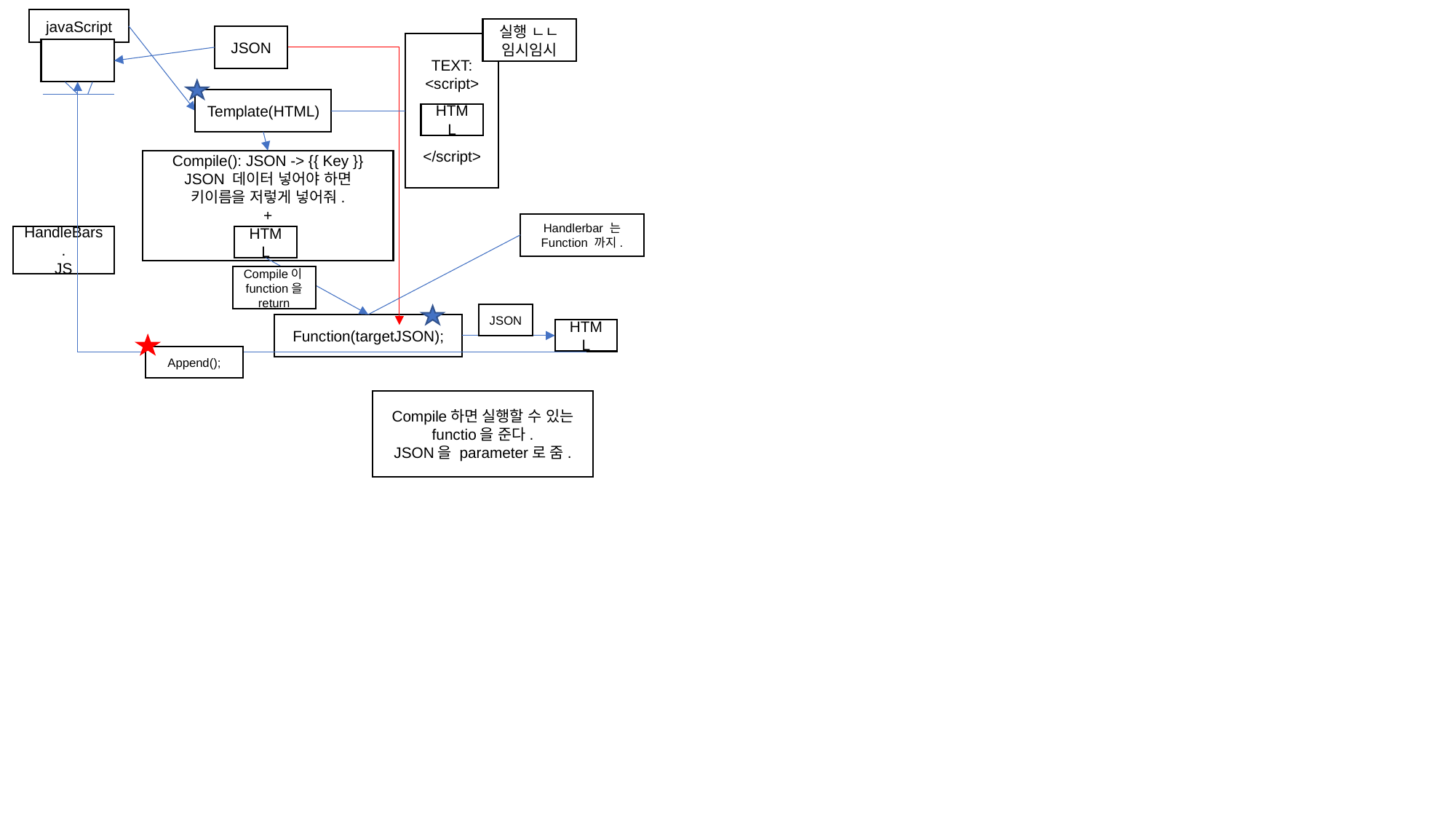

javaScript
실행 ㄴㄴ 임시임시
JSON
TEXT:
<script>

</script>

Template(HTML)
HTML
Compile(): JSON -> {{ Key }}
JSON 데이터 넣어야 하면
키이름을 저렇게 넣어줘.
+

Handlerbar 는 Function 까지.
HTML
HandleBars.
JS
Compile이function을 return
JSON

Function(targetJSON);
HTML

Append();
Compile하면 실행할 수 있는 functio을 준다.
JSON을 parameter로 줌.